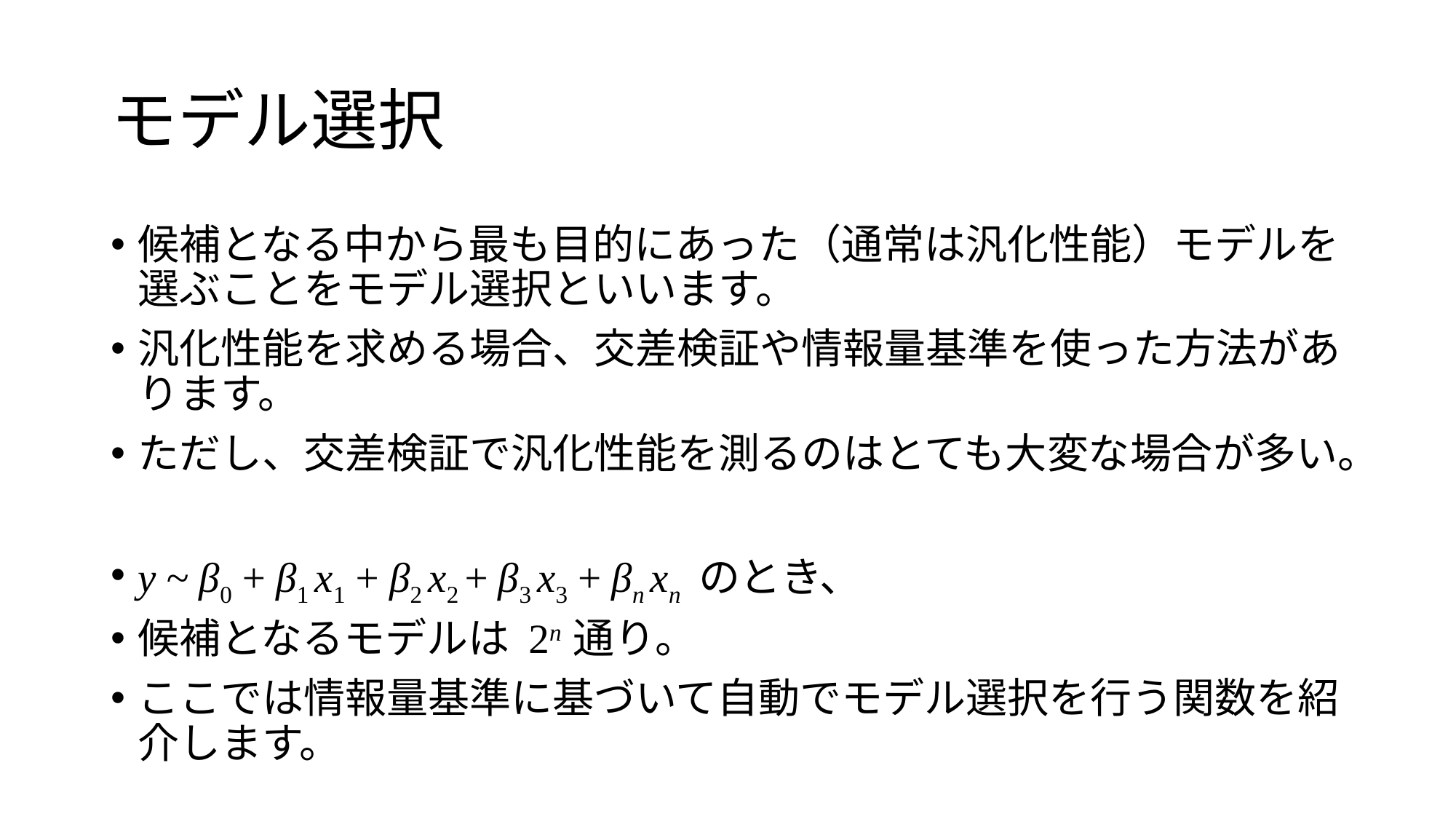

# モデル選択
候補となる中から最も目的にあった（通常は汎化性能）モデルを選ぶことをモデル選択といいます。
汎化性能を求める場合、交差検証や情報量基準を使った方法があります。
ただし、交差検証で汎化性能を測るのはとても大変な場合が多い。

y ~ β0 + β1 x1 + β2 x2 + β3 x3 + βn xn  のとき、
候補となるモデルは 2n 通り。
ここでは情報量基準に基づいて自動でモデル選択を行う関数を紹介します。